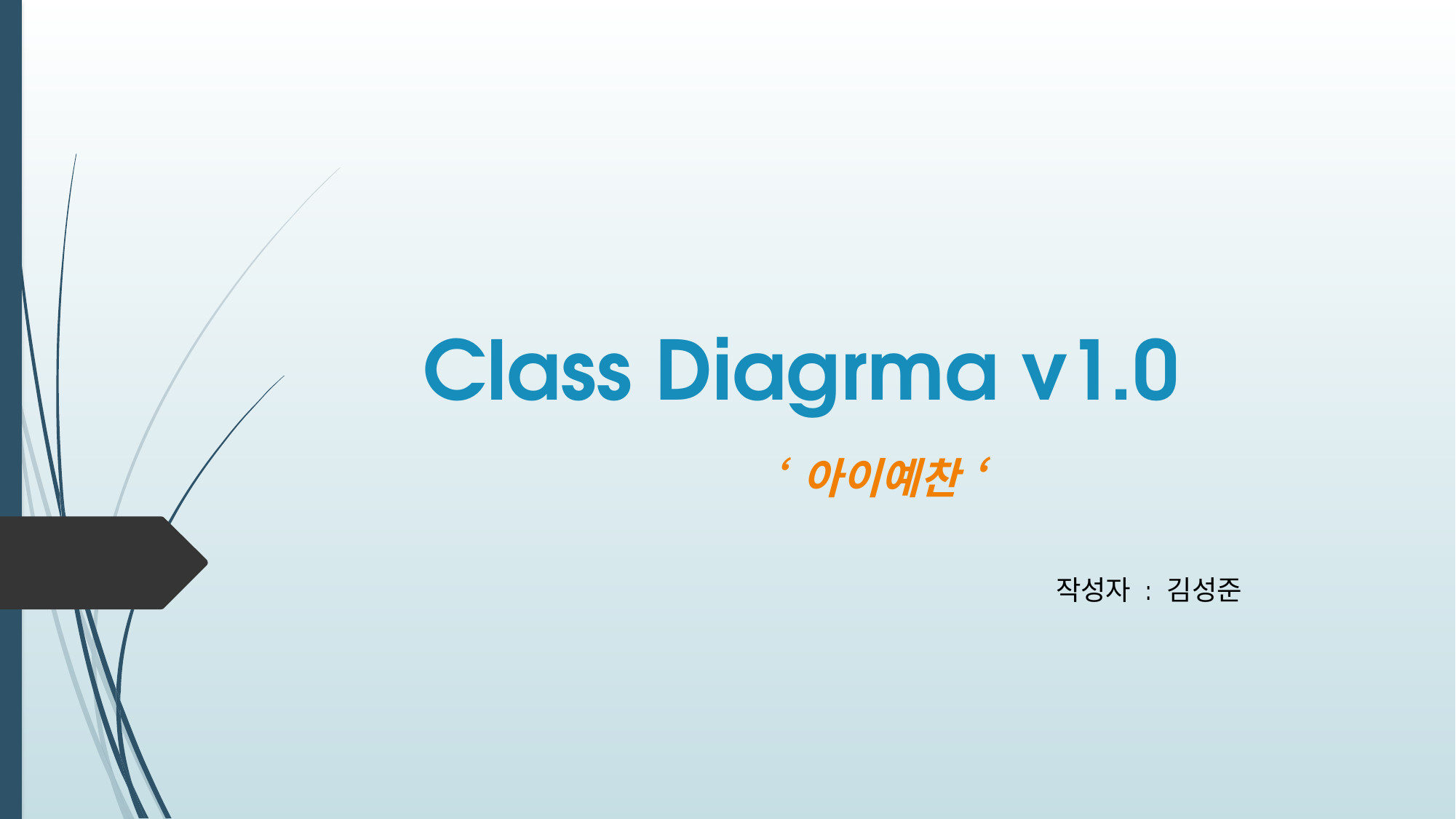

# Class Diagrma v1.0
‘ 아이예찬 ‘
작성자 : 김성준